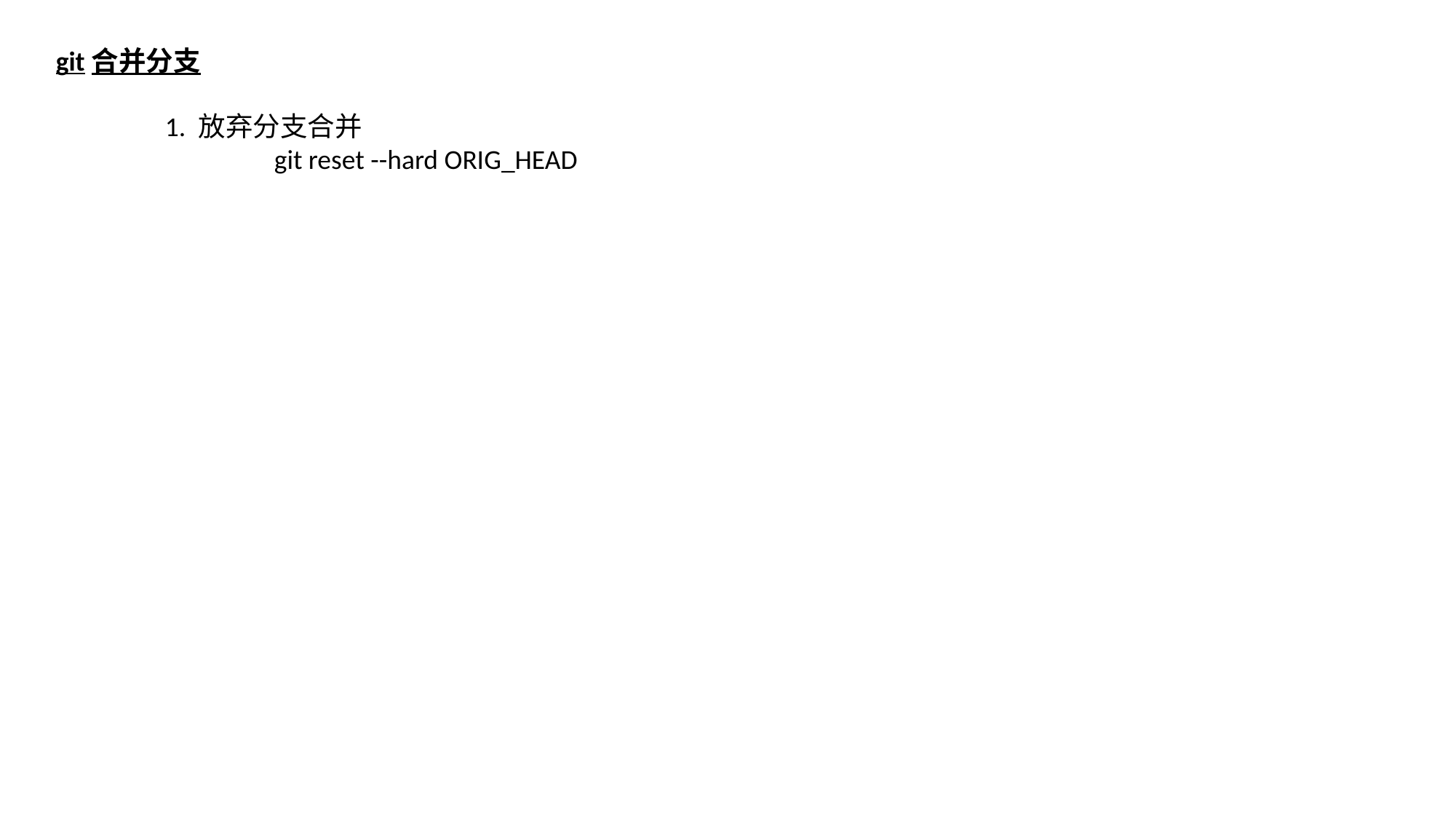

git合并分支

	1. 放弃分支合并
		git reset --hard ORIG_HEAD